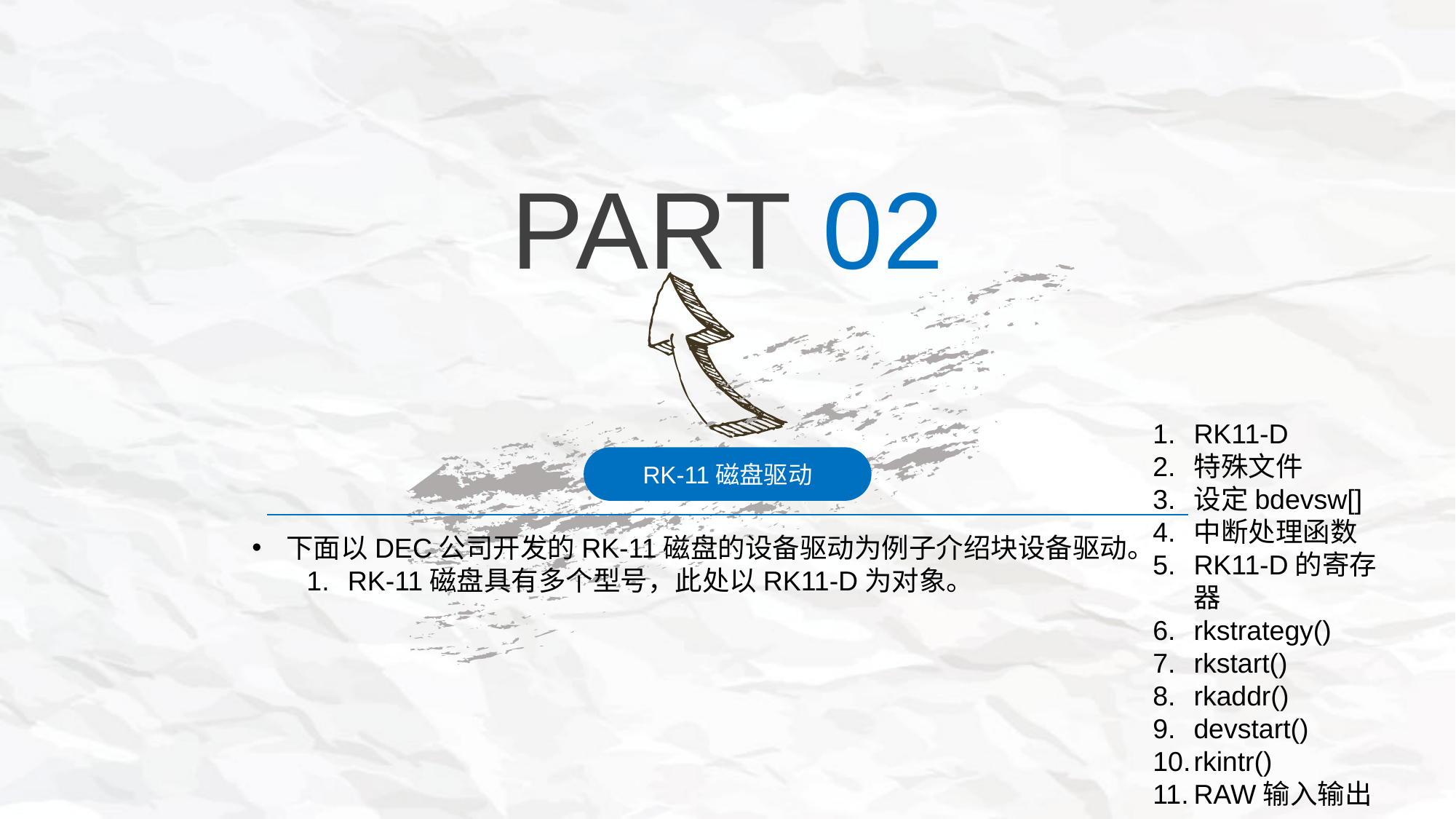

PART 02

RK11-D
特殊文件
设定bdevsw[]
中断处理函数
RK11-D的寄存器
rkstrategy()
rkstart()
rkaddr()
devstart()
rkintr()
RAW输入输出

RK-11磁盘驱动
下面以DEC公司开发的RK-11磁盘的设备驱动为例子介绍块设备驱动。
RK-11磁盘具有多个型号，此处以RK11-D为对象。